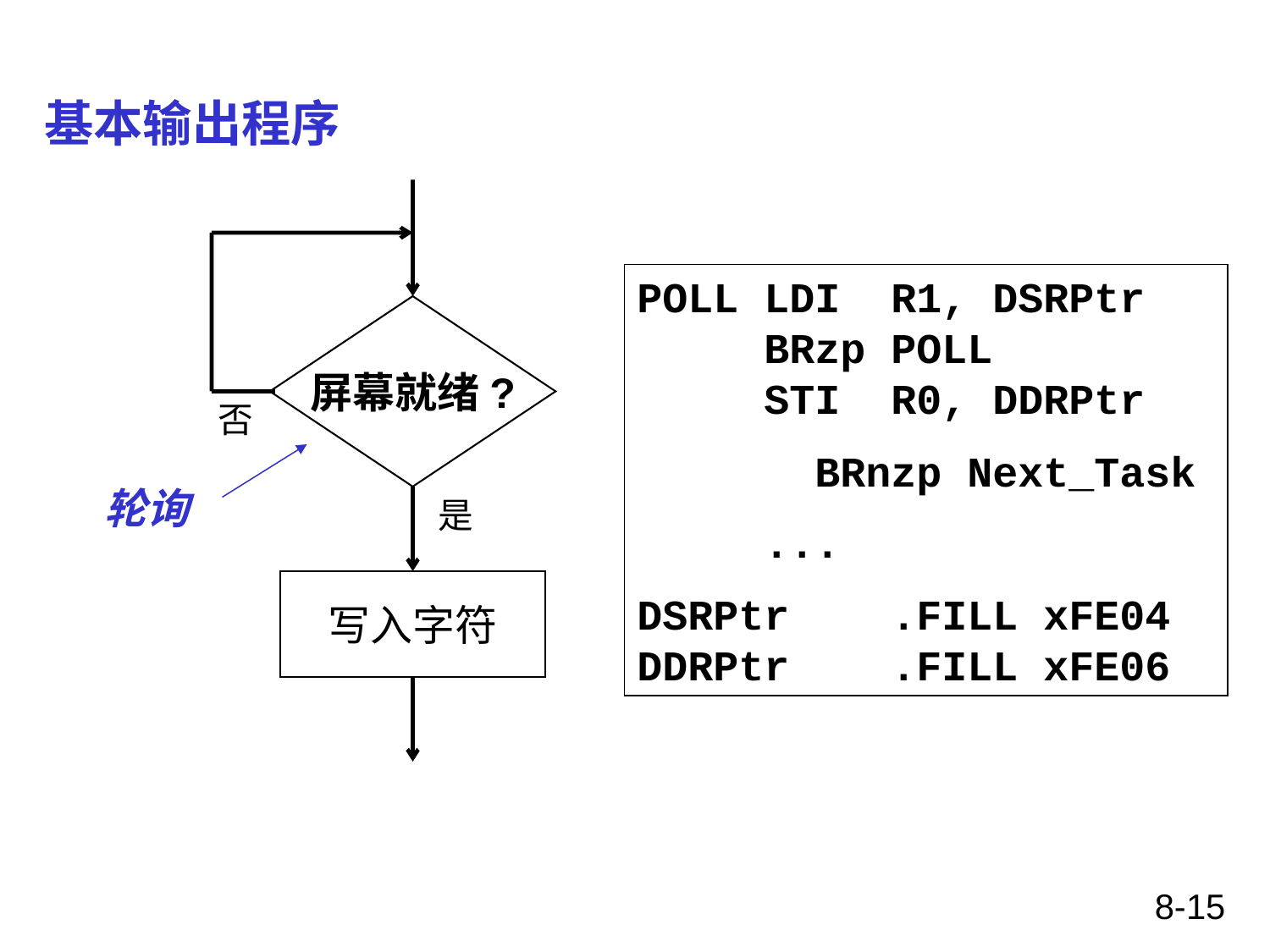

# 基本输出程序

POLL	LDI  R1, DSRPtr
	BRzp POLL
	STI  R0, DDRPtr
       BRnzp Next_Task
	...
DSRPtr	.FILL xFE04
DDRPtr	.FILL xFE06
屏幕就绪?
否

轮询

是
写入字符

8-15